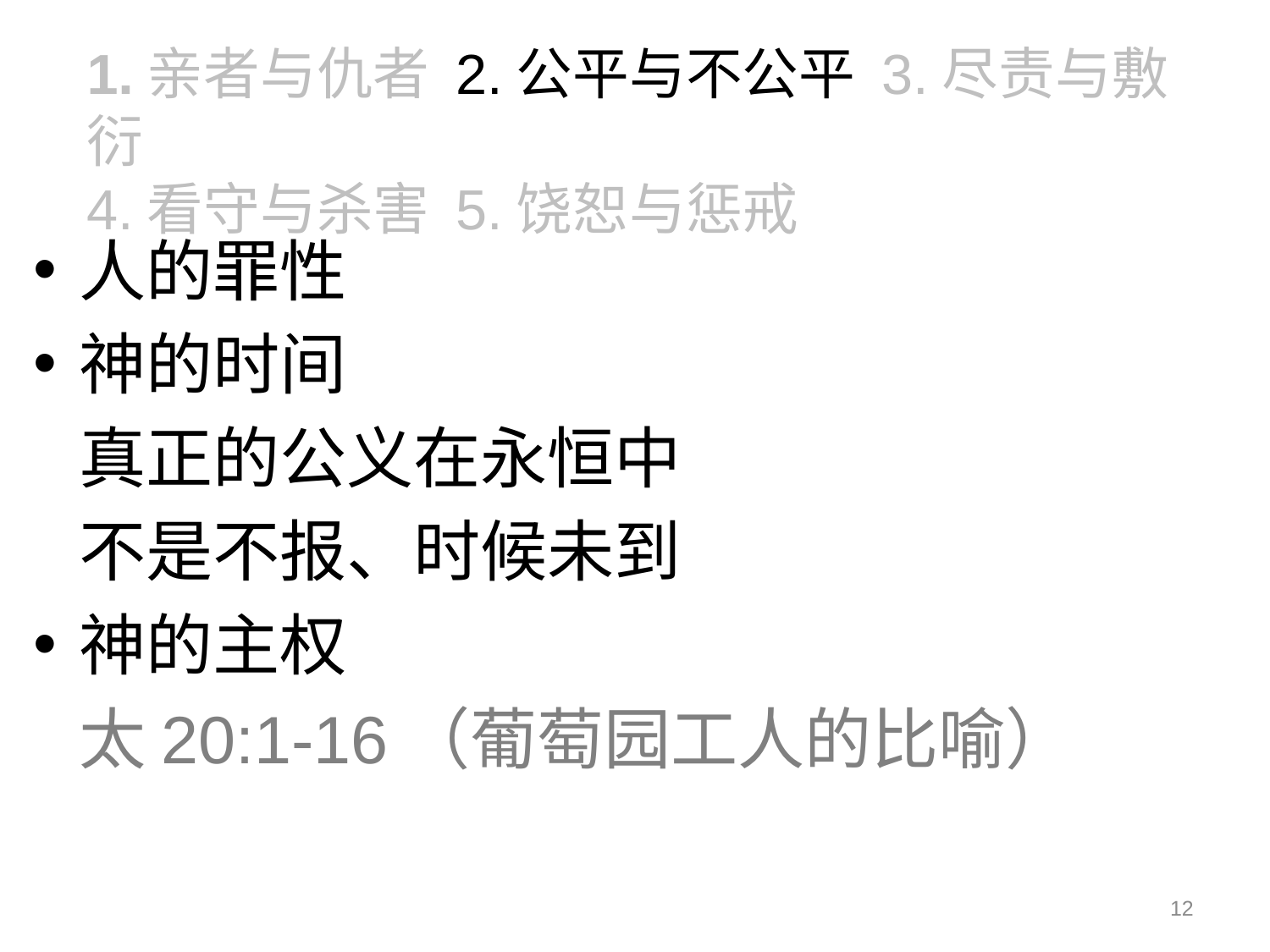

1.亲者与仇者 2.公平与不公平 3.尽责与敷衍
4.看守与杀害 5.饶恕与惩戒
人的罪性
神的时间
	真正的公义在永恒中
	不是不报、时候未到
神的主权
	太20:1-16（葡萄园工人的比喻）

12